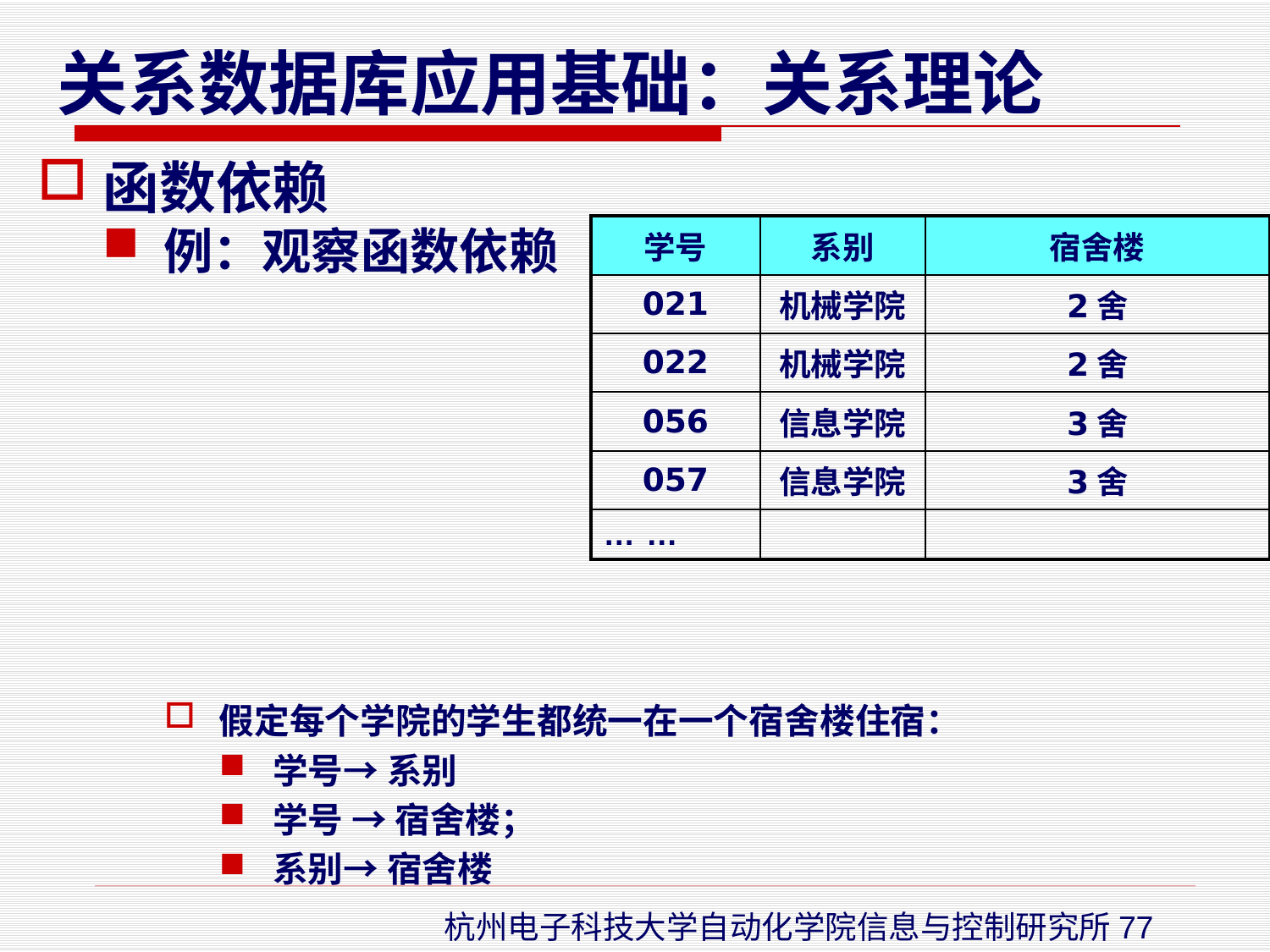

函数依赖
例：观察函数依赖

假定每个学院的学生都统一在一个宿舍楼住宿：
学号→ 系别
学号 → 宿舍楼；
系别→ 宿舍楼
| 学号 | 系别 | 宿舍楼 |
| --- | --- | --- |
| 021 | 机械学院 | 2舍 |
| 022 | 机械学院 | 2舍 |
| 056 | 信息学院 | 3舍 |
| 057 | 信息学院 | 3舍 |
| … … |  |  |